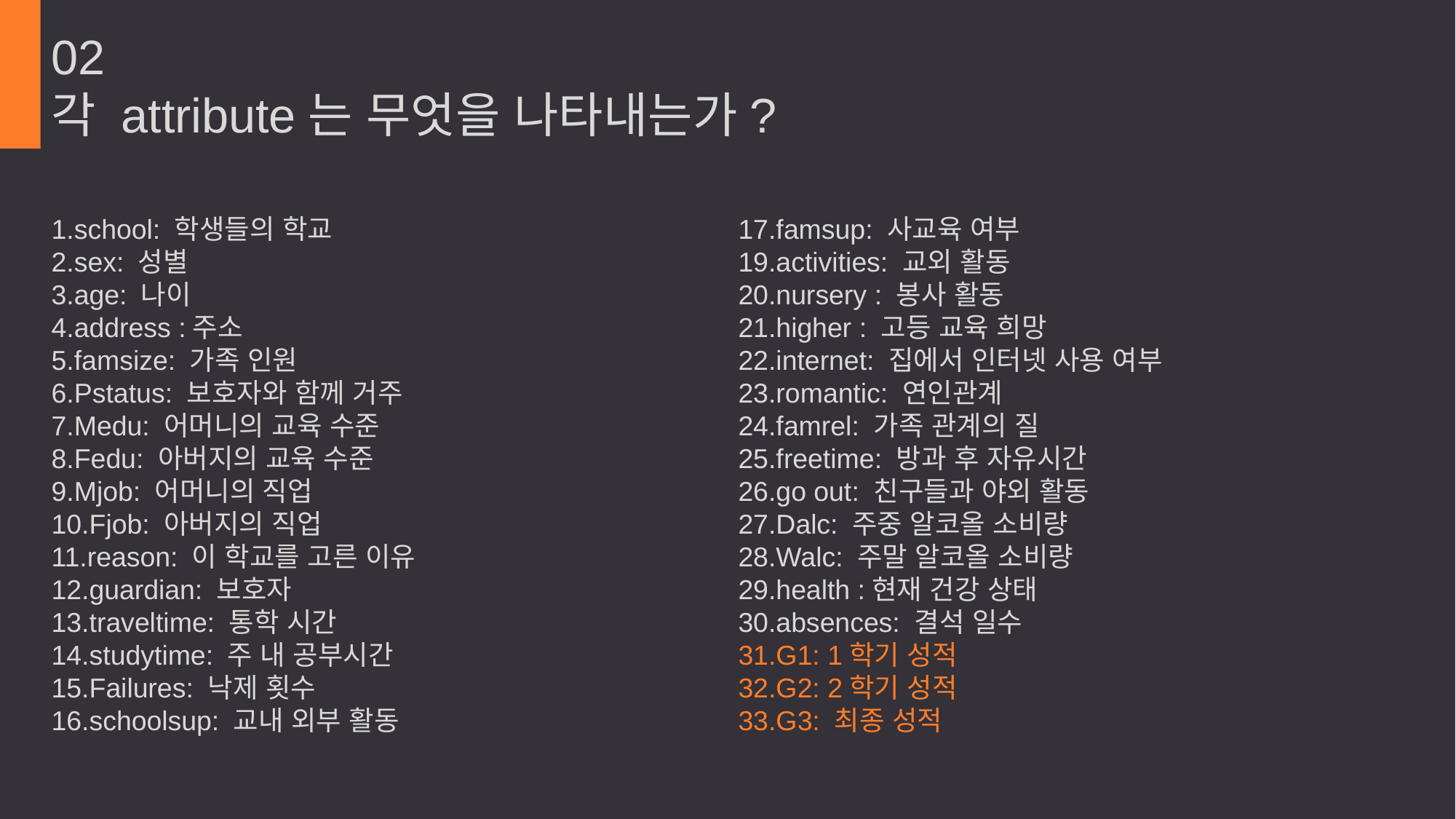

02
각 attribute는 무엇을 나타내는가?
17.famsup: 사교육 여부
19.activities: 교외 활동
20.nursery : 봉사 활동
21.higher : 고등 교육 희망
22.internet: 집에서 인터넷 사용 여부
23.romantic: 연인관계
24.famrel: 가족 관계의 질
25.freetime: 방과 후 자유시간
26.go out: 친구들과 야외 활동
27.Dalc: 주중 알코올 소비량
28.Walc: 주말 알코올 소비량
29.health :현재 건강 상태
30.absences: 결석 일수
31.G1: 1학기 성적
32.G2: 2학기 성적
33.G3: 최종 성적
1.school: 학생들의 학교
2.sex: 성별
3.age: 나이
4.address :주소
5.famsize: 가족 인원
6.Pstatus: 보호자와 함께 거주
7.Medu: 어머니의 교육 수준
8.Fedu: 아버지의 교육 수준
9.Mjob: 어머니의 직업
10.Fjob: 아버지의 직업
11.reason: 이 학교를 고른 이유
12.guardian: 보호자
13.traveltime: 통학 시간
14.studytime: 주 내 공부시간
15.Failures: 낙제 횟수
16.schoolsup: 교내 외부 활동